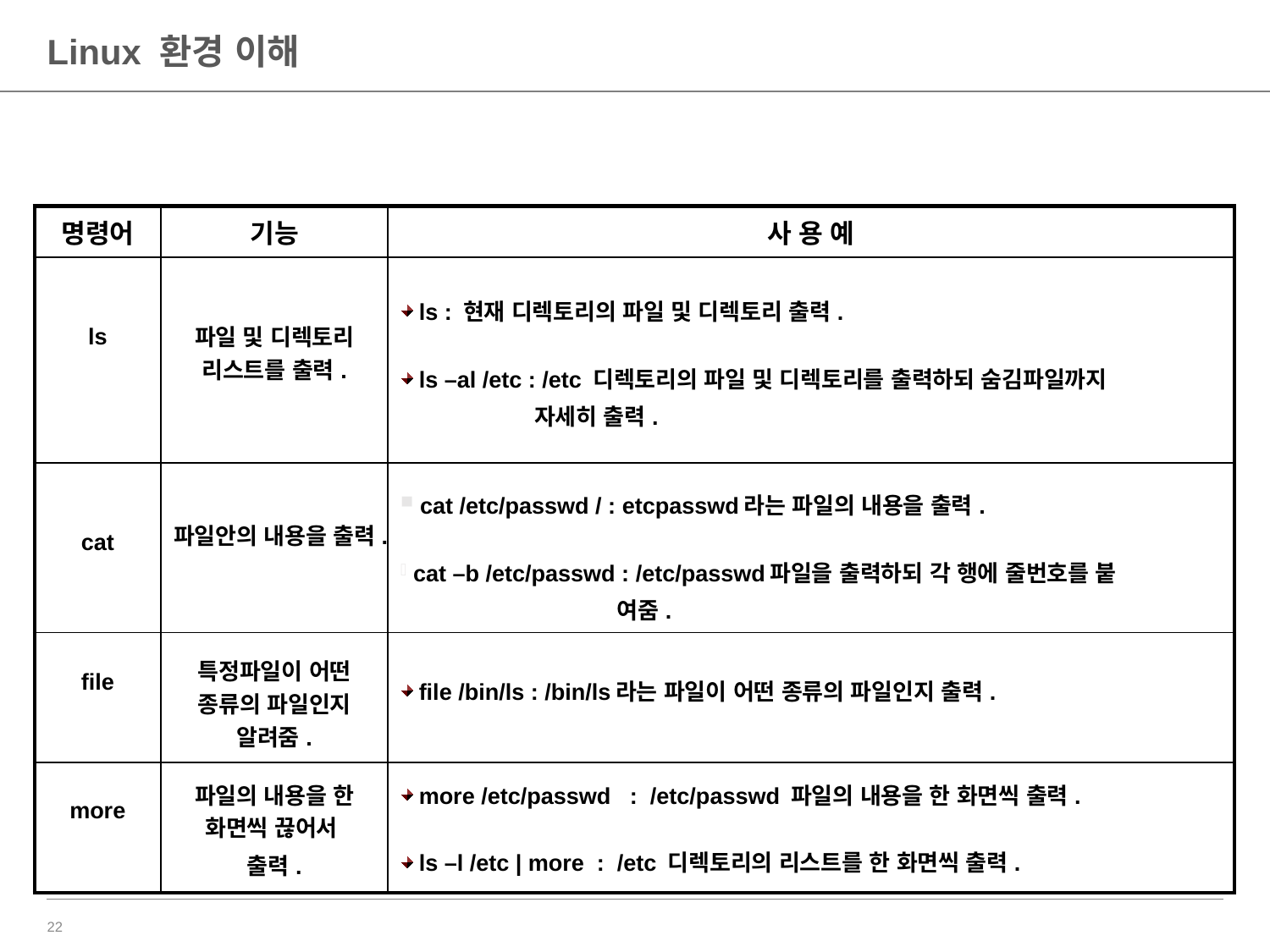

# Linux 환경 이해
| 명령어 | 기능 | 사 용 예 |
| --- | --- | --- |
| ls | 파일 및 디렉토리 리스트를 출력. | ls : 현재 디렉토리의 파일 및 디렉토리 출력. ls –al /etc : /etc 디렉토리의 파일 및 디렉토리를 출력하되 숨김파일까지 자세히 출력. |
| cat | 파일안의 내용을 출력. | cat /etc/passwd / : etcpasswd라는 파일의 내용을 출력. cat –b /etc/passwd : /etc/passwd파일을 출력하되 각 행에 줄번호를 붙 여줌. |
| file | 특정파일이 어떤 종류의 파일인지 알려줌. | file /bin/ls : /bin/ls라는 파일이 어떤 종류의 파일인지 출력. |
| more | 파일의 내용을 한 화면씩 끊어서 출력. | more /etc/passwd : /etc/passwd 파일의 내용을 한 화면씩 출력. ls –l /etc | more : /etc 디렉토리의 리스트를 한 화면씩 출력. |